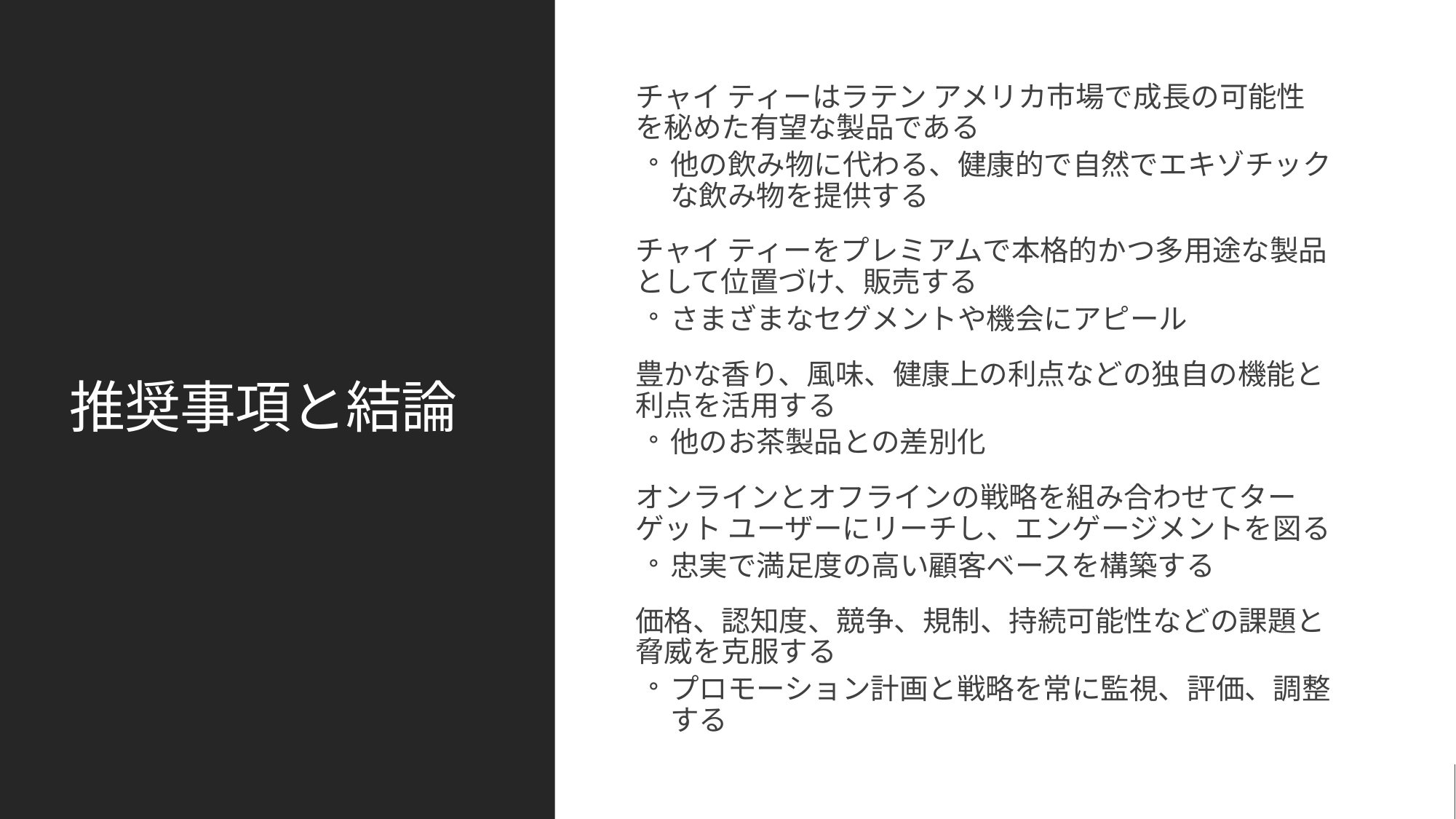

# 推奨事項と結論
チャイ ティーはラテン アメリカ市場で成長の可能性を秘めた有望な製品である
他の飲み物に代わる、健康的で自然でエキゾチックな飲み物を提供する
チャイ ティーをプレミアムで本格的かつ多用途な製品として位置づけ、販売する
さまざまなセグメントや機会にアピール
豊かな香り、風味、健康上の利点などの独自の機能と利点を活用する
他のお茶製品との差別化
オンラインとオフラインの戦略を組み合わせてターゲット ユーザーにリーチし、エンゲージメントを図る
忠実で満足度の高い顧客ベースを構築する
価格、認知度、競争、規制、持続可能性などの課題と脅威を克服する
プロモーション計画と戦略を常に監視、評価、調整する